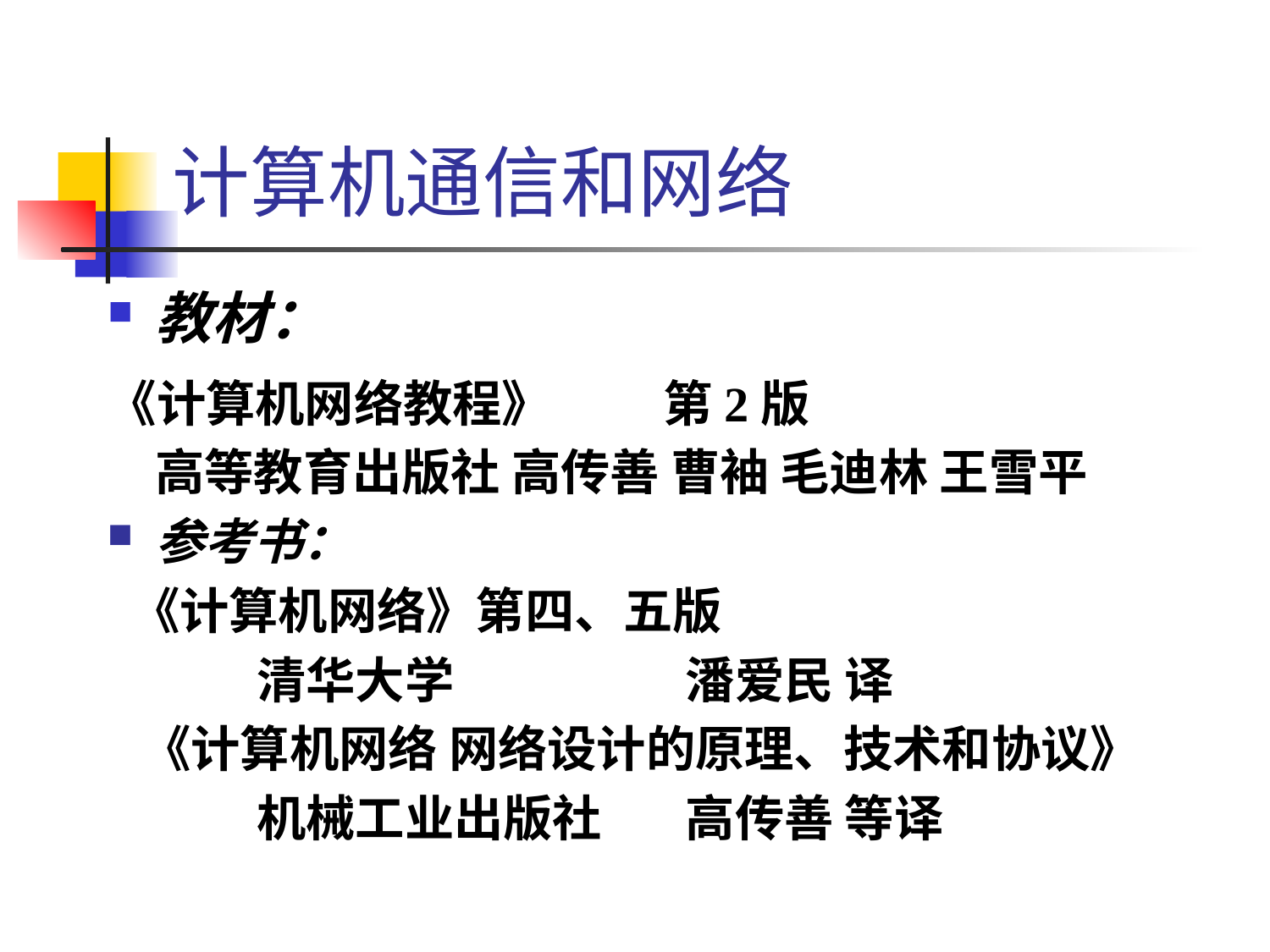

# 计算机通信和网络
教材：
《计算机网络教程》	第2版
	高等教育出版社 高传善 曹袖 毛迪林 王雪平
参考书：
 《计算机网络》第四、五版
  	        清华大学		  潘爱民 译
  《计算机网络 网络设计的原理、技术和协议》
  	        机械工业出版社	  高传善 等译